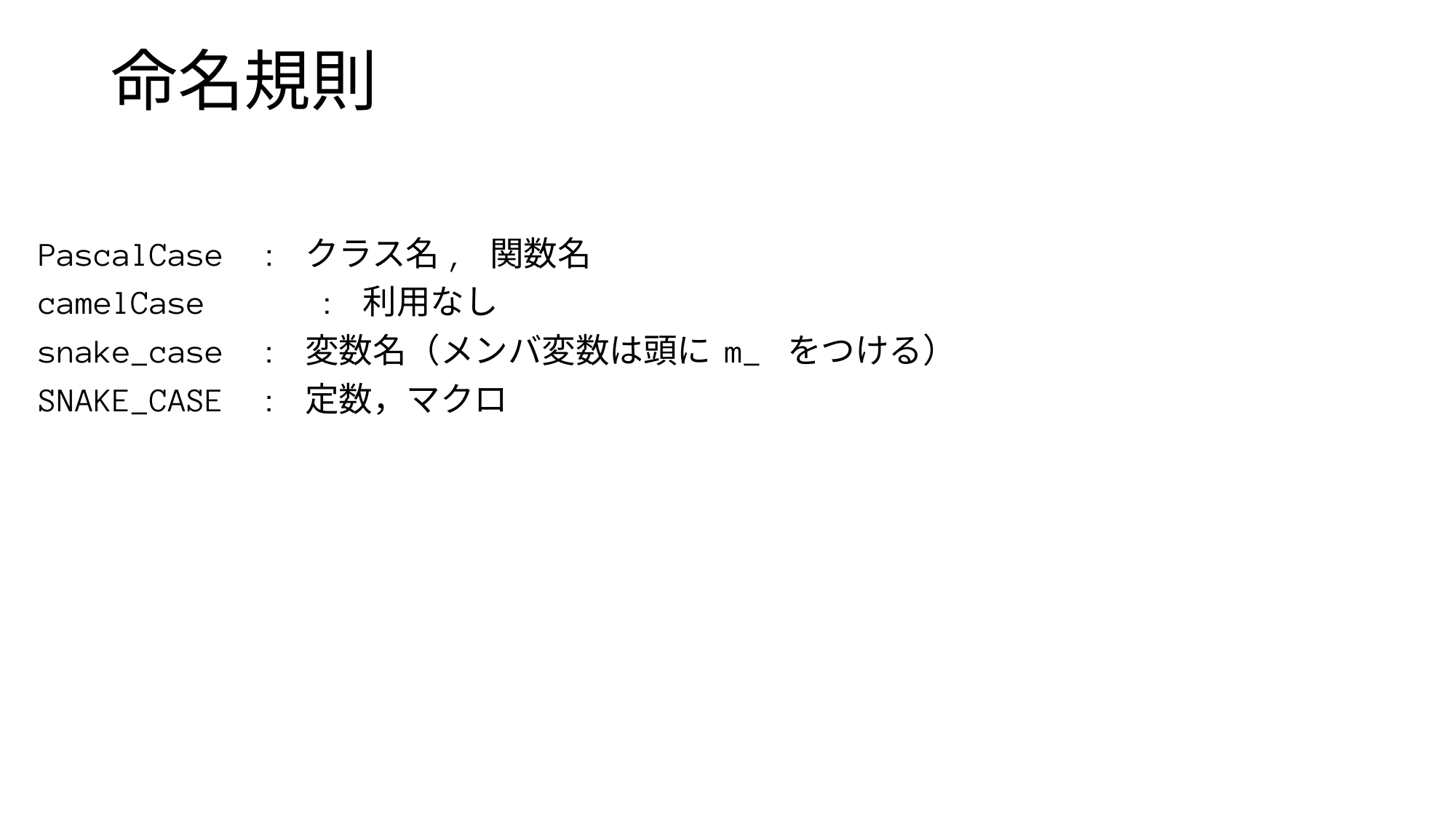

# 命名規則
PascalCase  : クラス名, 関数名
camelCase 	 : 利用なし
snake_case  : 変数名（メンバ変数は頭に m_ をつける）
SNAKE_CASE  : 定数，マクロ